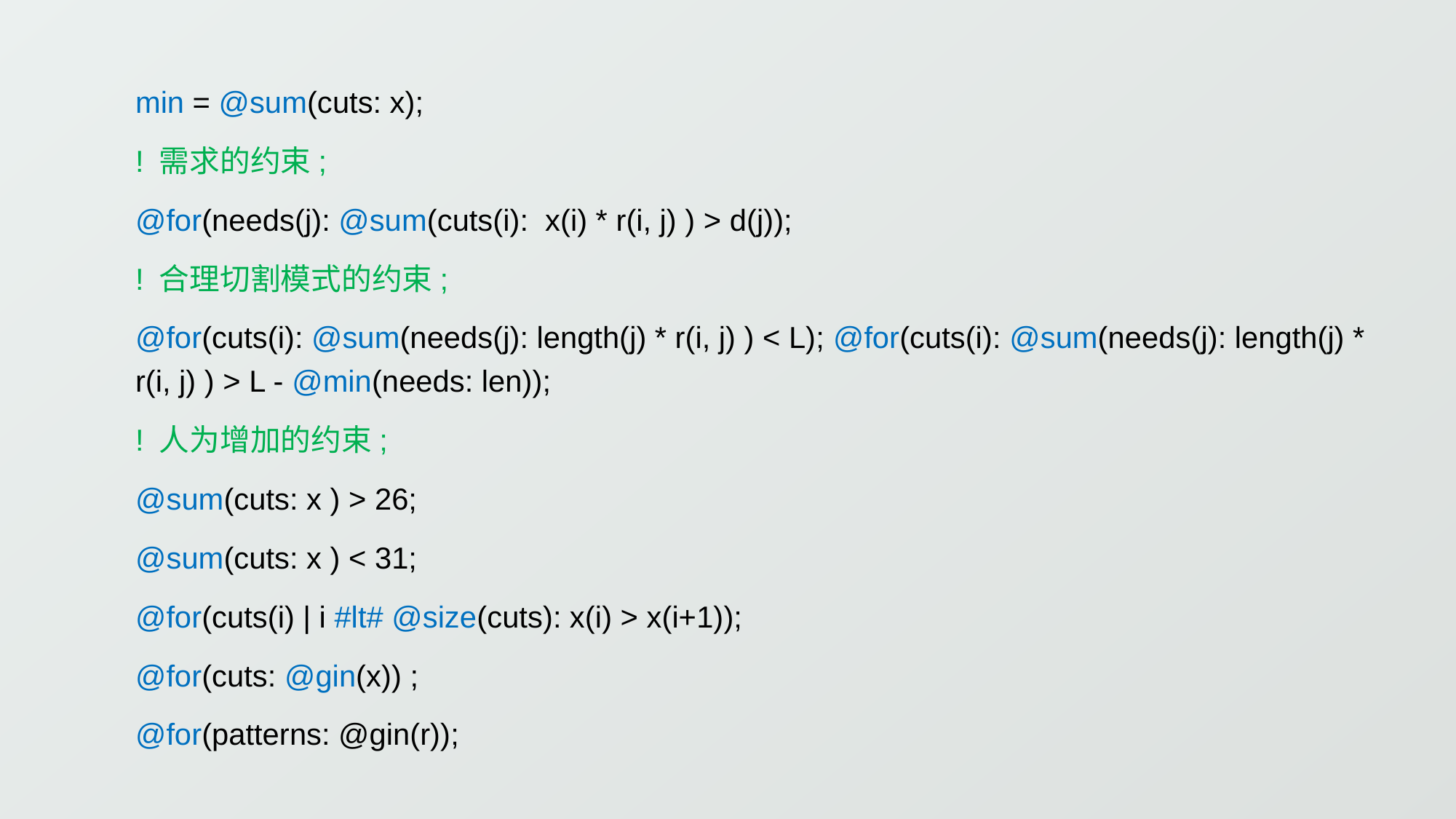

min = @sum(cuts: x);
! 需求的约束;
@for(needs(j): @sum(cuts(i):  x(i) * r(i, j) ) > d(j));
! 合理切割模式的约束;
@for(cuts(i): @sum(needs(j): length(j) * r(i, j) ) < L); @for(cuts(i): @sum(needs(j): length(j) * r(i, j) ) > L - @min(needs: len));
! 人为增加的约束;
@sum(cuts: x ) > 26;
@sum(cuts: x ) < 31;
@for(cuts(i) | i #lt# @size(cuts): x(i) > x(i+1));
@for(cuts: @gin(x)) ;
@for(patterns: @gin(r));